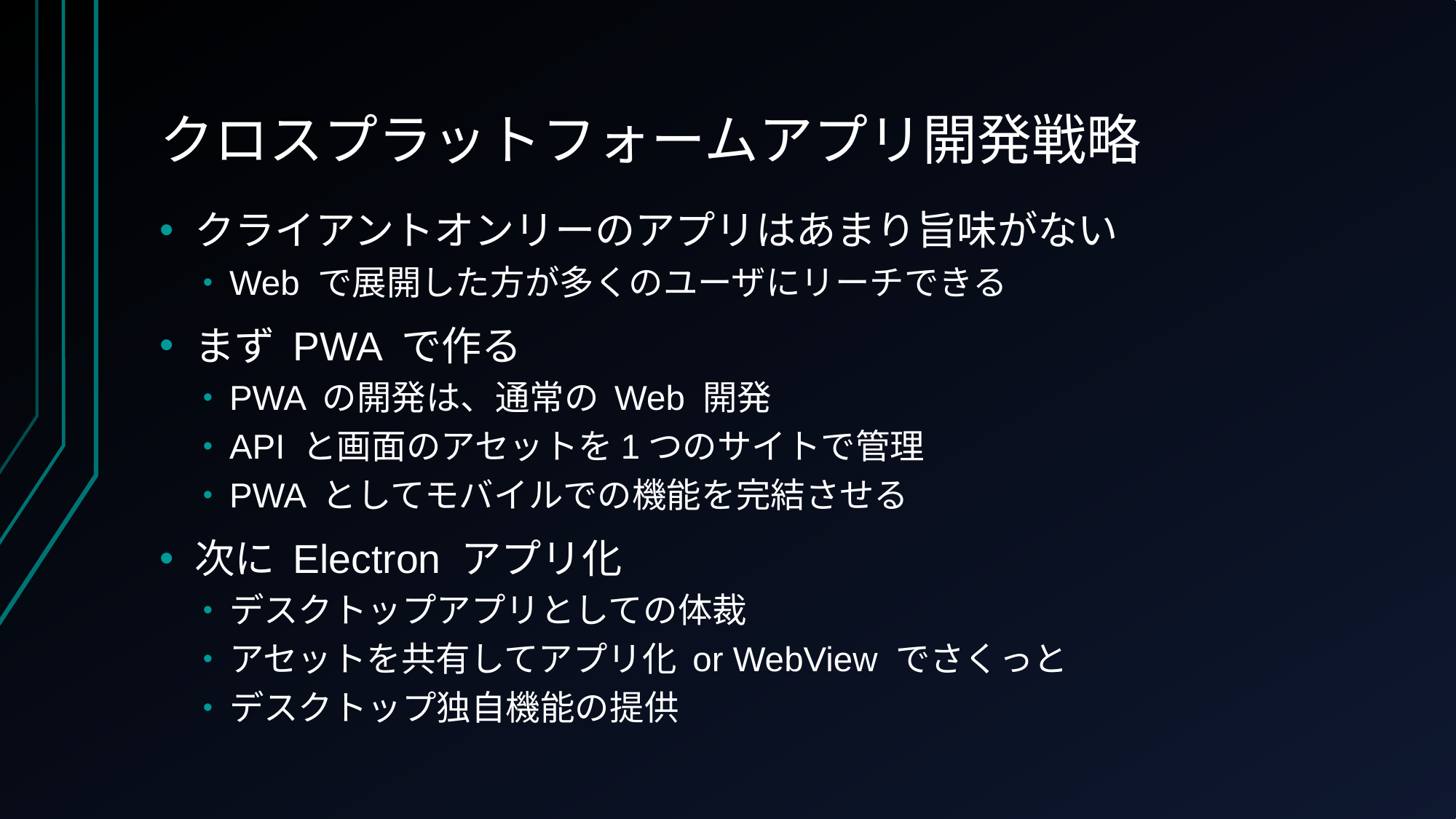

# クロスプラットフォームアプリ開発戦略
クライアントオンリーのアプリはあまり旨味がない
Web で展開した方が多くのユーザにリーチできる
まず PWA で作る
PWA の開発は、通常の Web 開発
API と画面のアセットを1つのサイトで管理
PWA としてモバイルでの機能を完結させる
次に Electron アプリ化
デスクトップアプリとしての体裁
アセットを共有してアプリ化 or WebView でさくっと
デスクトップ独自機能の提供